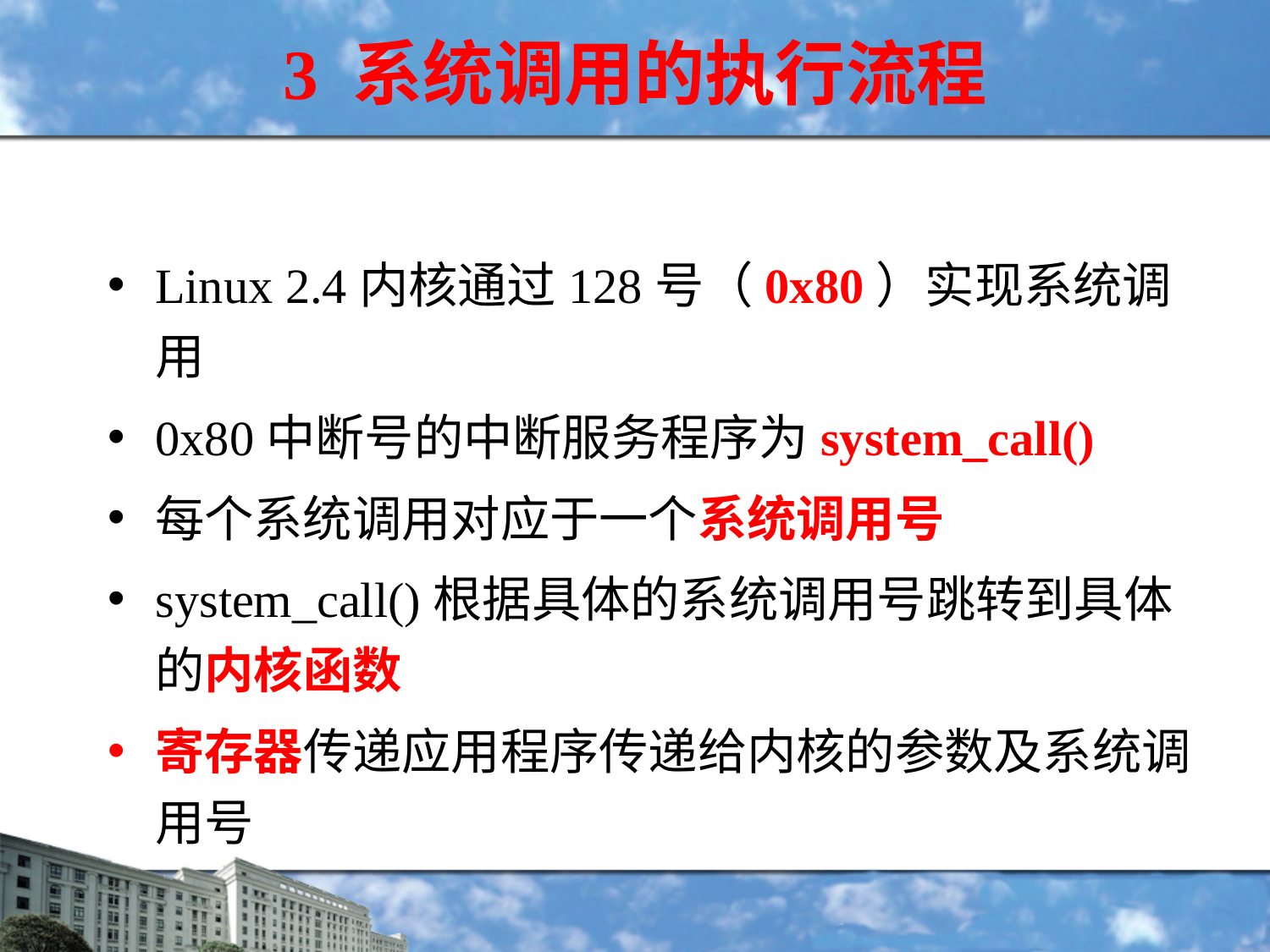

# 3 系统调用的执行流程
Linux 2.4内核通过128号（0x80）实现系统调用
0x80中断号的中断服务程序为system_call()
每个系统调用对应于一个系统调用号
system_call()根据具体的系统调用号跳转到具体的内核函数
寄存器传递应用程序传递给内核的参数及系统调用号